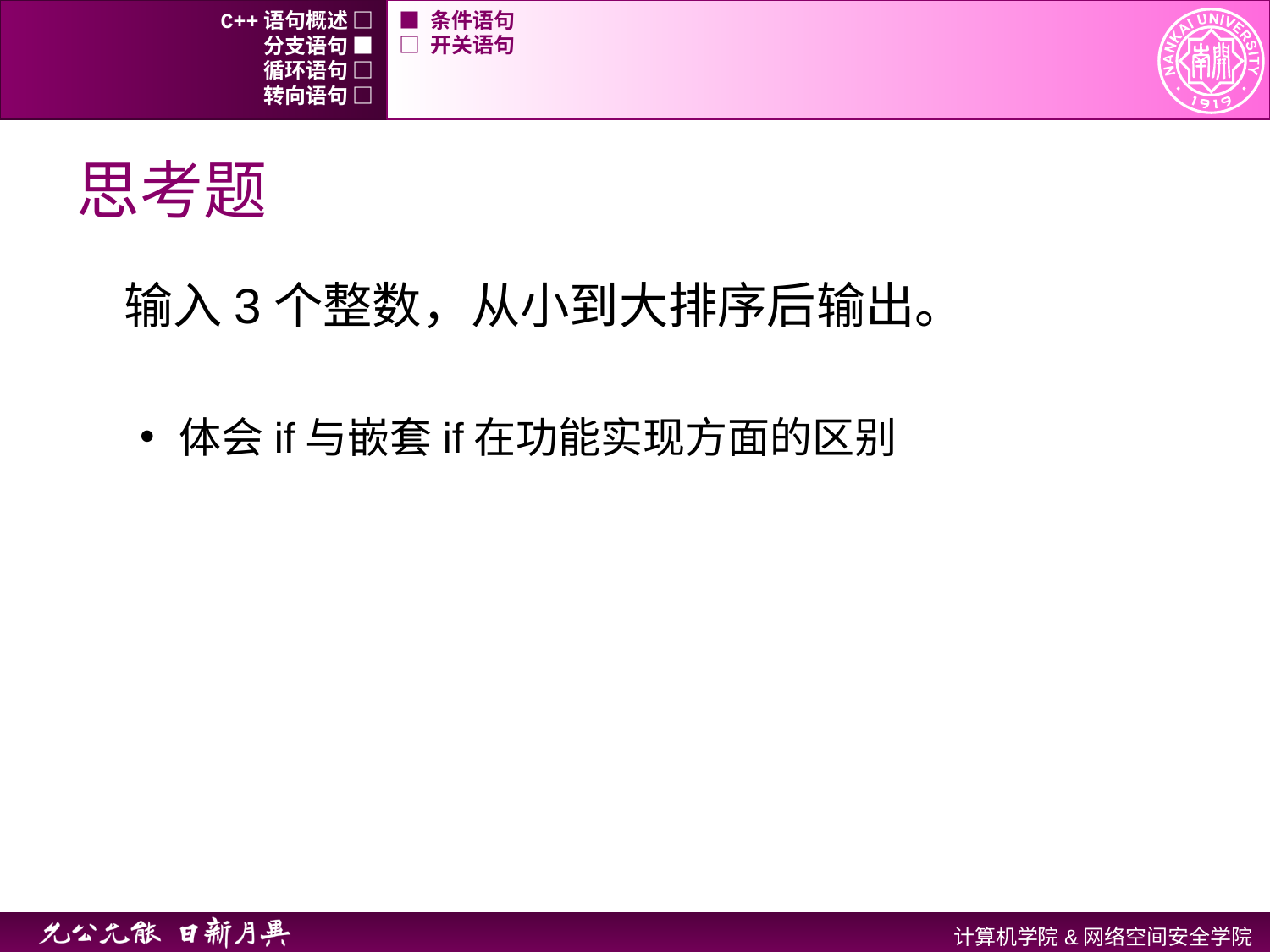

C++语句概述 □
■ 条件语句
分支语句 ■
□ 开关语句
循环语句 □

转向语句 □

# 思考题
输入3个整数，从小到大排序后输出。

体会if与嵌套if在功能实现方面的区别